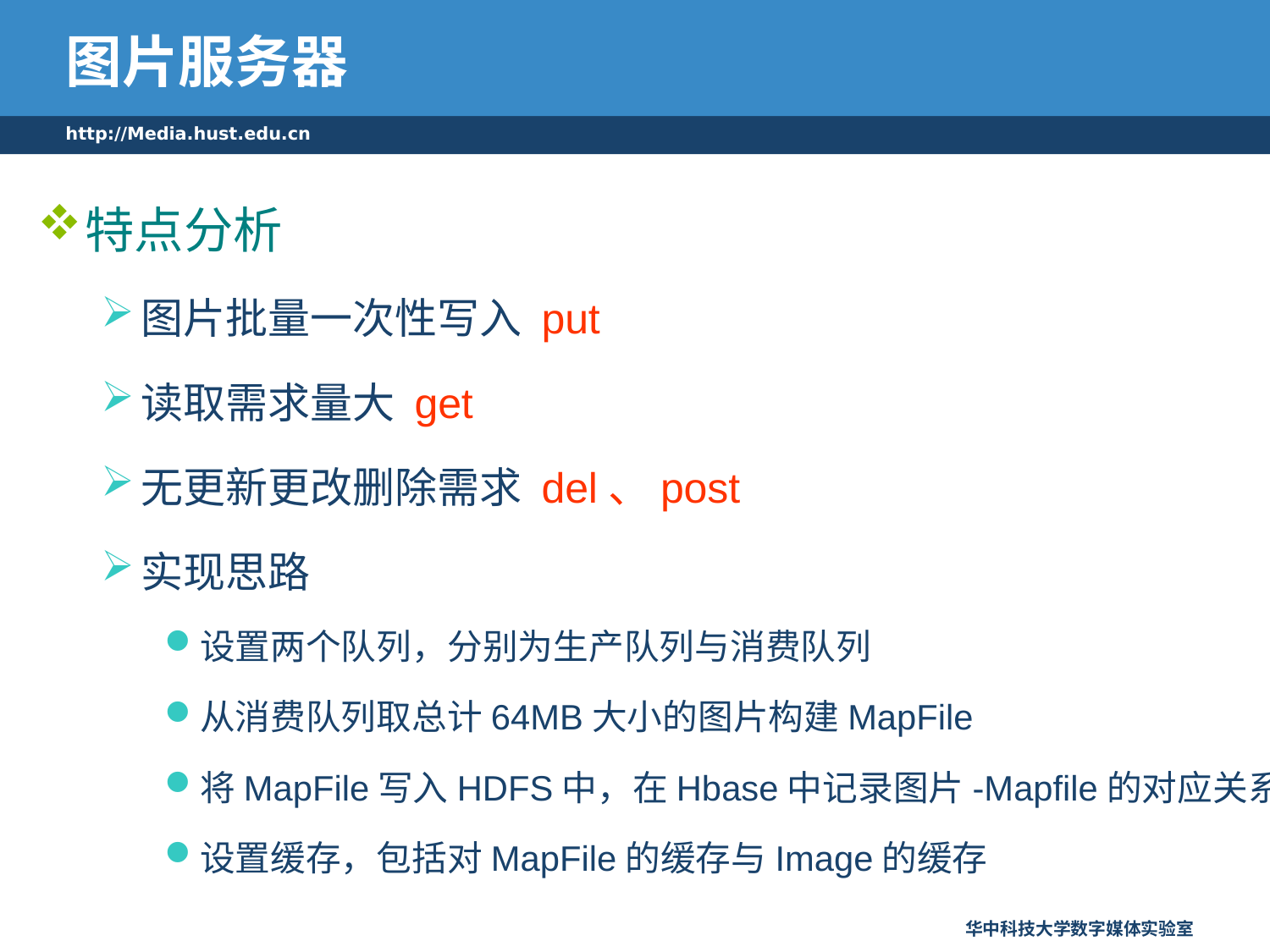

# 图片服务器
http://Media.hust.edu.cn
特点分析
图片批量一次性写入 put
读取需求量大 get
无更新更改删除需求 del、post
实现思路
设置两个队列，分别为生产队列与消费队列
从消费队列取总计64MB大小的图片构建MapFile
将MapFile写入HDFS中，在Hbase中记录图片-Mapfile的对应关系
设置缓存，包括对MapFile的缓存与Image的缓存
华中科技大学数字媒体实验室